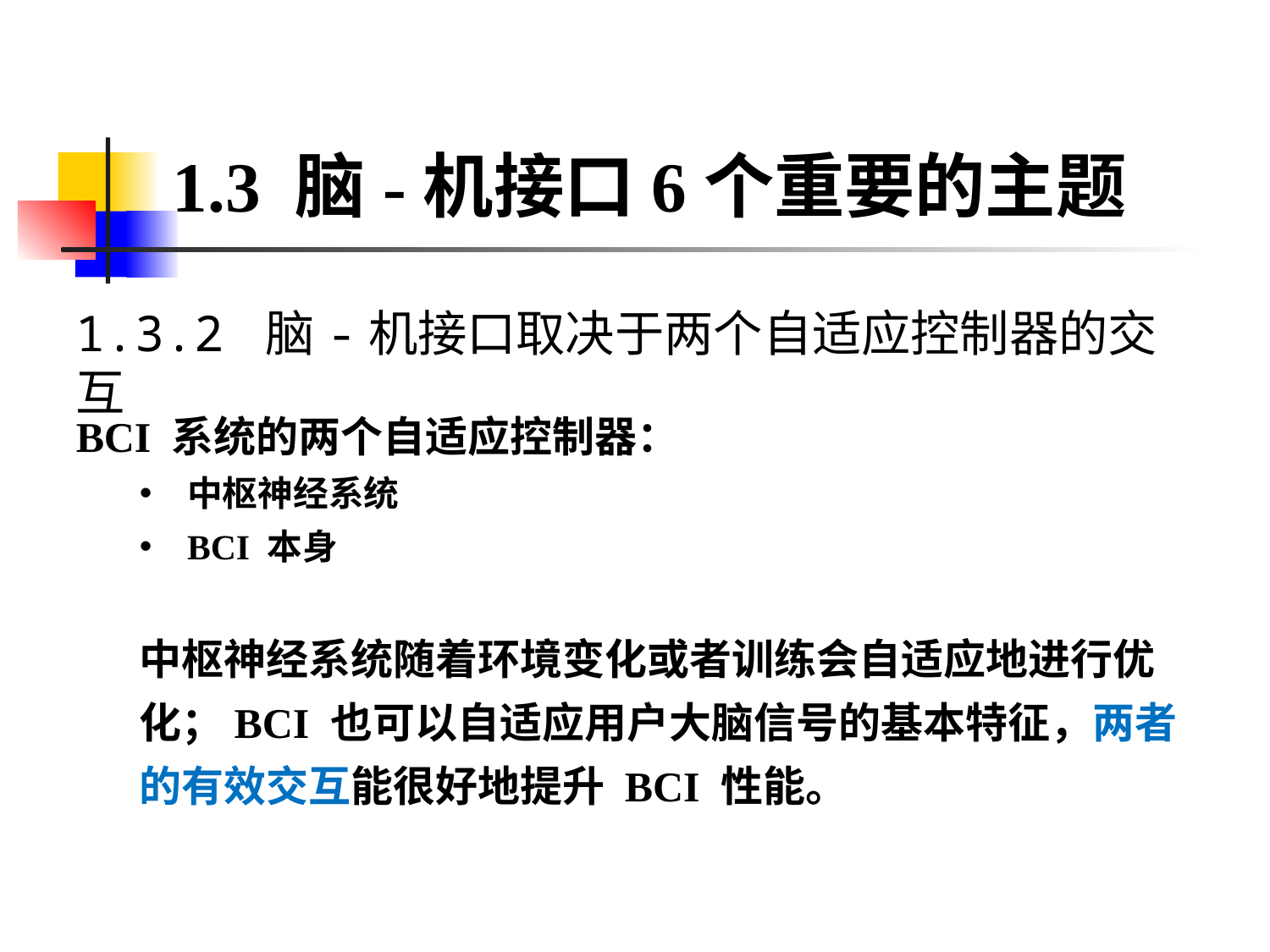

# 1.3 脑-机接口6个重要的主题
1.3.2 脑-机接口取决于两个自适应控制器的交互
BCI 系统的两个自适应控制器：
中枢神经系统
BCI 本身

中枢神经系统随着环境变化或者训练会自适应地进行优化；BCI 也可以自适应用户大脑信号的基本特征，两者的有效交互能很好地提升 BCI 性能。